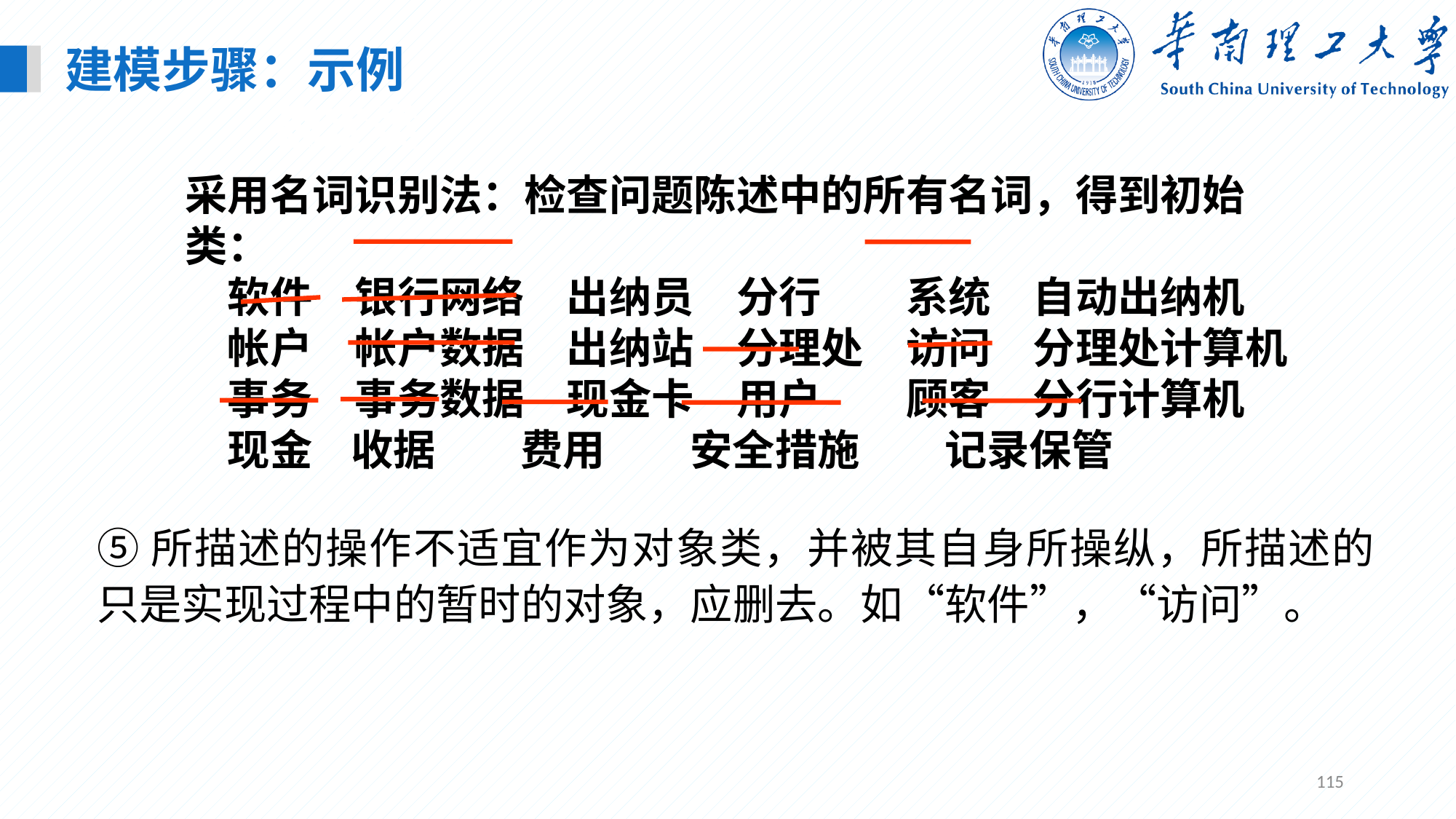

建模步骤：示例
确定类
采用名词识别法：检查问题陈述中的所有名词，得到初始类：
　软件　银行网络　出纳员　分行　　系统　自动出纳机
　帐户　帐户数据　出纳站　分理处　访问　分理处计算机
　事务　事务数据　现金卡　用户　　顾客　分行计算机
　现金    收据　　费用　　安全措施　　记录保管

⑤所描述的操作不适宜作为对象类，并被其自身所操纵，所描述的只是实现过程中的暂时的对象，应删去。如“软件”，“访问”。
115